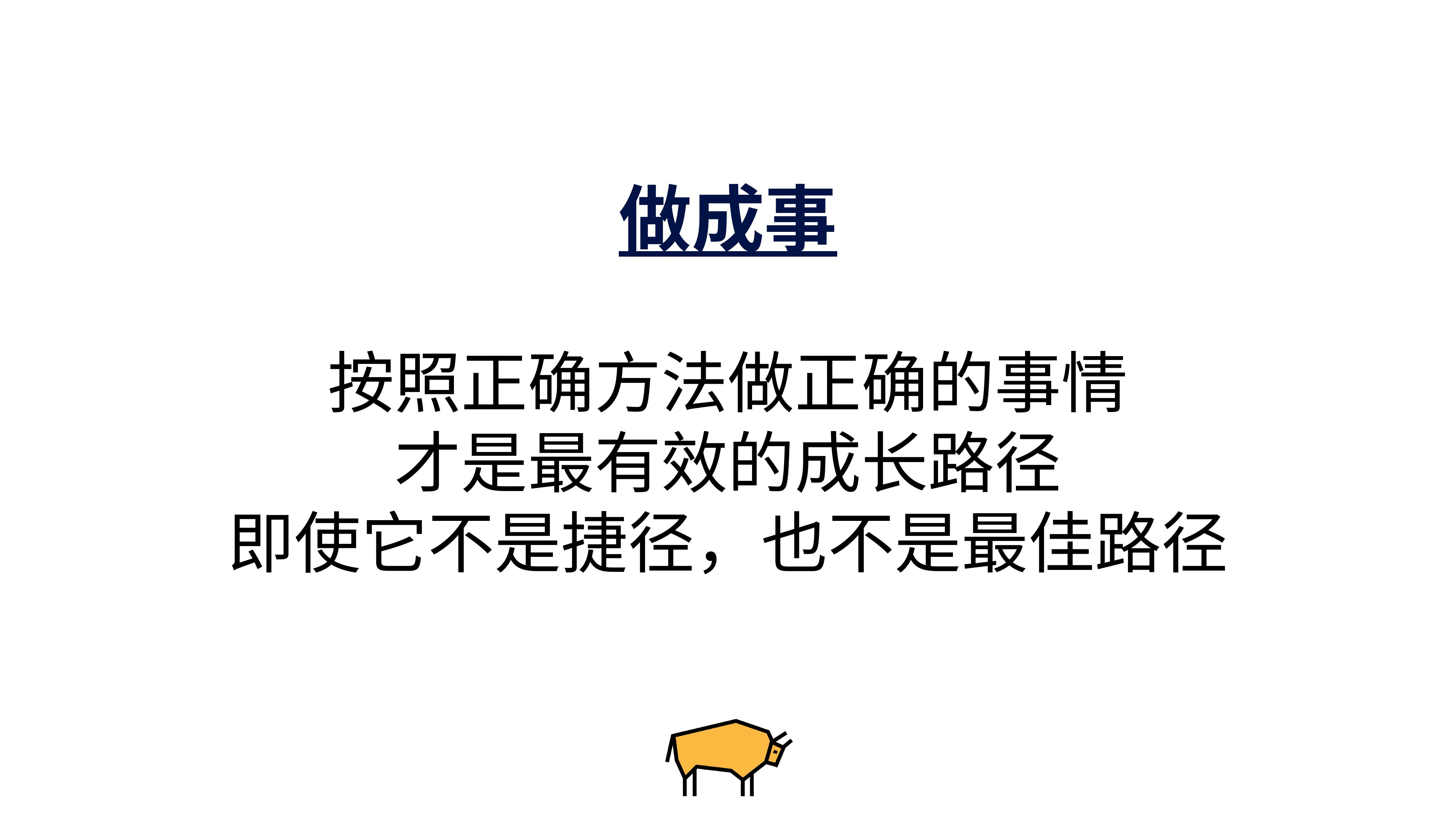

# 做成事 按照正确方法做正确的事情 才是最有效的成长路径 即使它不是捷径，也不是最佳路径